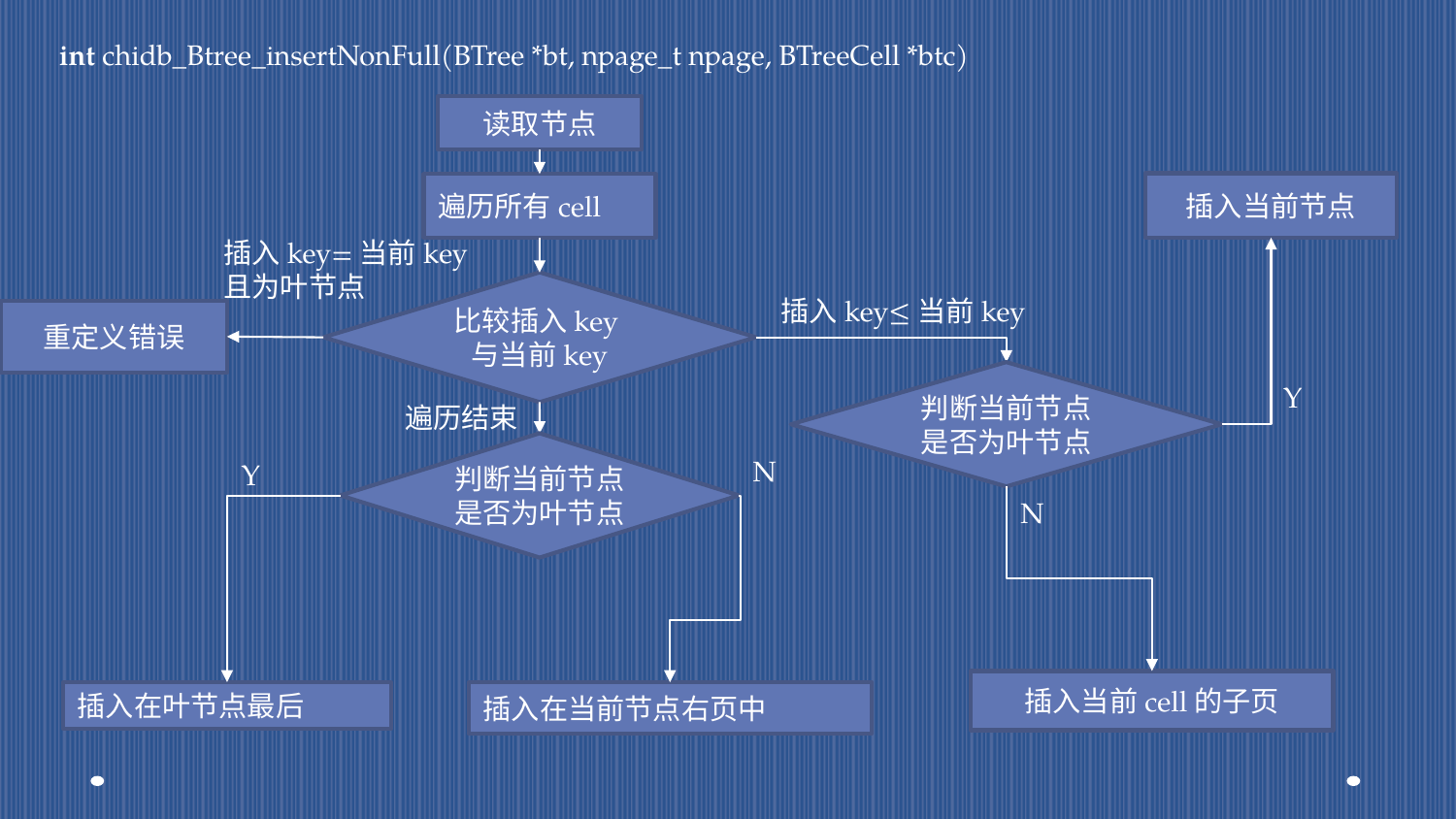

int chidb_Btree_insertNonFull(BTree *bt, npage_t npage, BTreeCell *btc)
读取节点
插入当前节点
遍历所有cell
插入key=当前key
且为叶节点
比较插入key与当前key
插入key≤当前key
重定义错误
判断当前节点是否为叶节点
Y
遍历结束
判断当前节点是否为叶节点
N
Y
N
插入当前cell的子页
插入在当前节点右页中
插入在叶节点最后